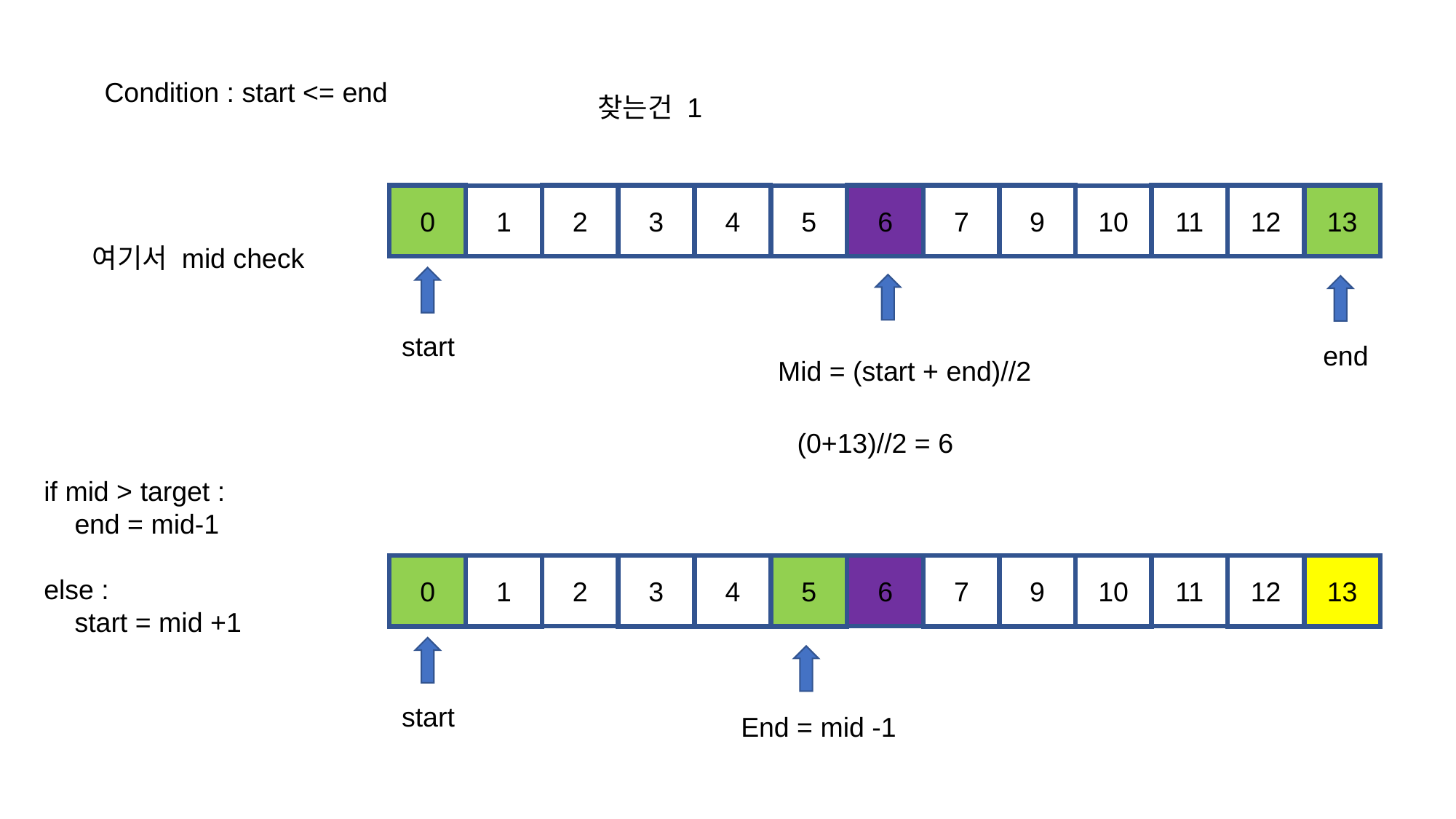

Condition : start <= end
찾는건 1
2
6
11
0
3
4
7
9
12
13
1
5
10
여기서 mid check

start

Mid = (start + end)//2

end
(0+13)//2 = 6
if mid > target :
    end = mid-1

else :
    start = mid +1
2
6
11
0
3
4
7
9
12
13
1
5
10

start

End = mid -1